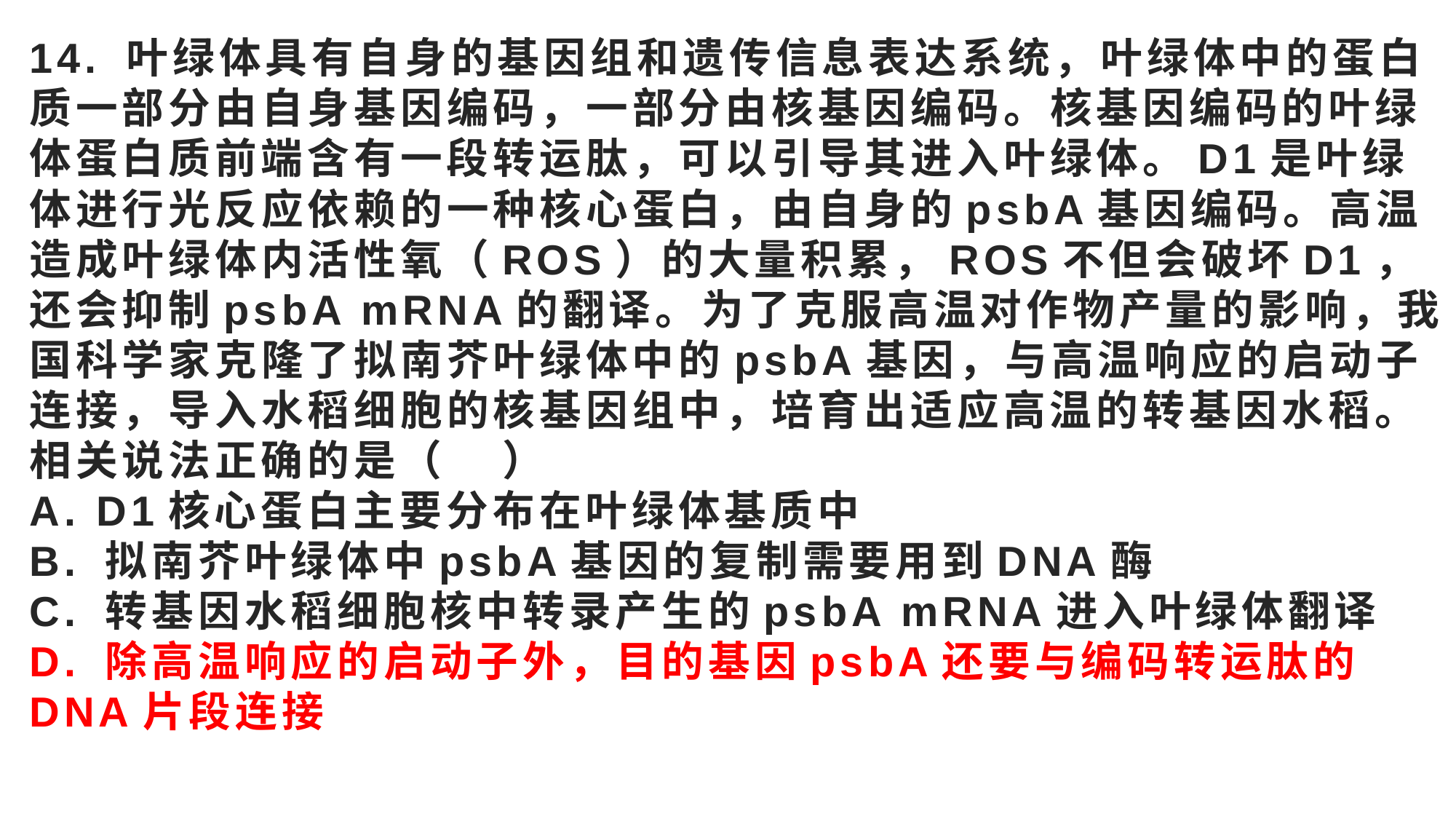

# 14. 叶绿体具有自身的基因组和遗传信息表达系统，叶绿体中的蛋白质一部分由自身基因编码，一部分由核基因编码。核基因编码的叶绿体蛋白质前端含有一段转运肽，可以引导其进入叶绿体。D1是叶绿体进行光反应依赖的一种核心蛋白，由自身的psbA基因编码。高温造成叶绿体内活性氧（ROS）的大量积累，ROS不但会破坏D1，还会抑制psbA mRNA的翻译。为了克服高温对作物产量的影响，我国科学家克隆了拟南芥叶绿体中的psbA基因，与高温响应的启动子连接，导入水稻细胞的核基因组中，培育出适应高温的转基因水稻。相关说法正确的是（    ） A. D1核心蛋白主要分布在叶绿体基质中 B. 拟南芥叶绿体中psbA基因的复制需要用到DNA酶 C. 转基因水稻细胞核中转录产生的psbA mRNA进入叶绿体翻译 D. 除高温响应的启动子外，目的基因psbA还要与编码转运肽的DNA片段连接